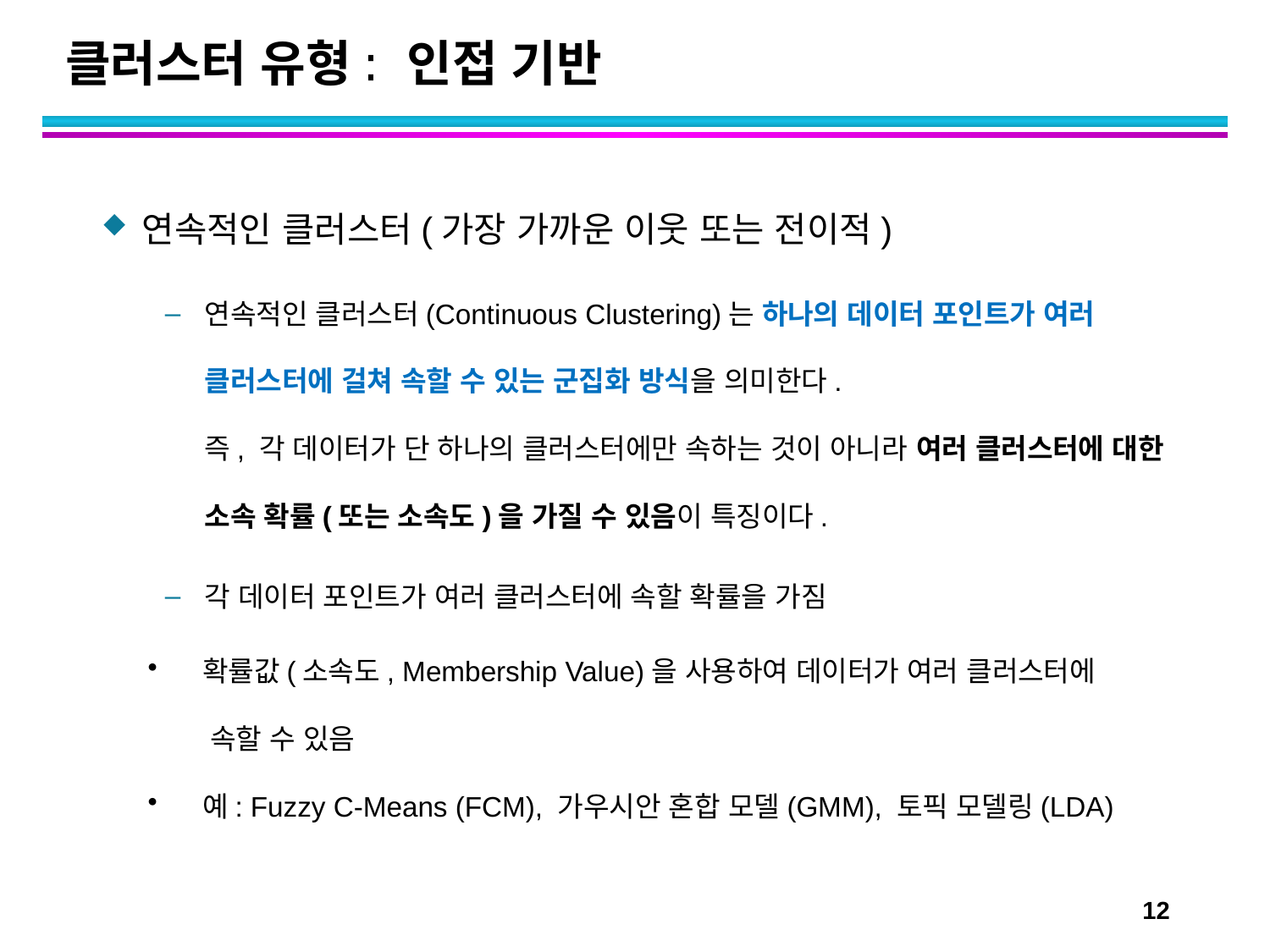

# 클러스터 유형: 인접 기반
연속적인 클러스터(가장 가까운 이웃 또는 전이적)
연속적인 클러스터(Continuous Clustering)는 하나의 데이터 포인트가 여러 클러스터에 걸쳐 속할 수 있는 군집화 방식을 의미한다.
즉, 각 데이터가 단 하나의 클러스터에만 속하는 것이 아니라 여러 클러스터에 대한 소속 확률(또는 소속도)을 가질 수 있음이 특징이다.
각 데이터 포인트가 여러 클러스터에 속할 확률을 가짐
 확률값(소속도, Membership Value)을 사용하여 데이터가 여러 클러스터에
  속할 수 있음
 예: Fuzzy C-Means (FCM), 가우시안 혼합 모델(GMM), 토픽 모델링(LDA)